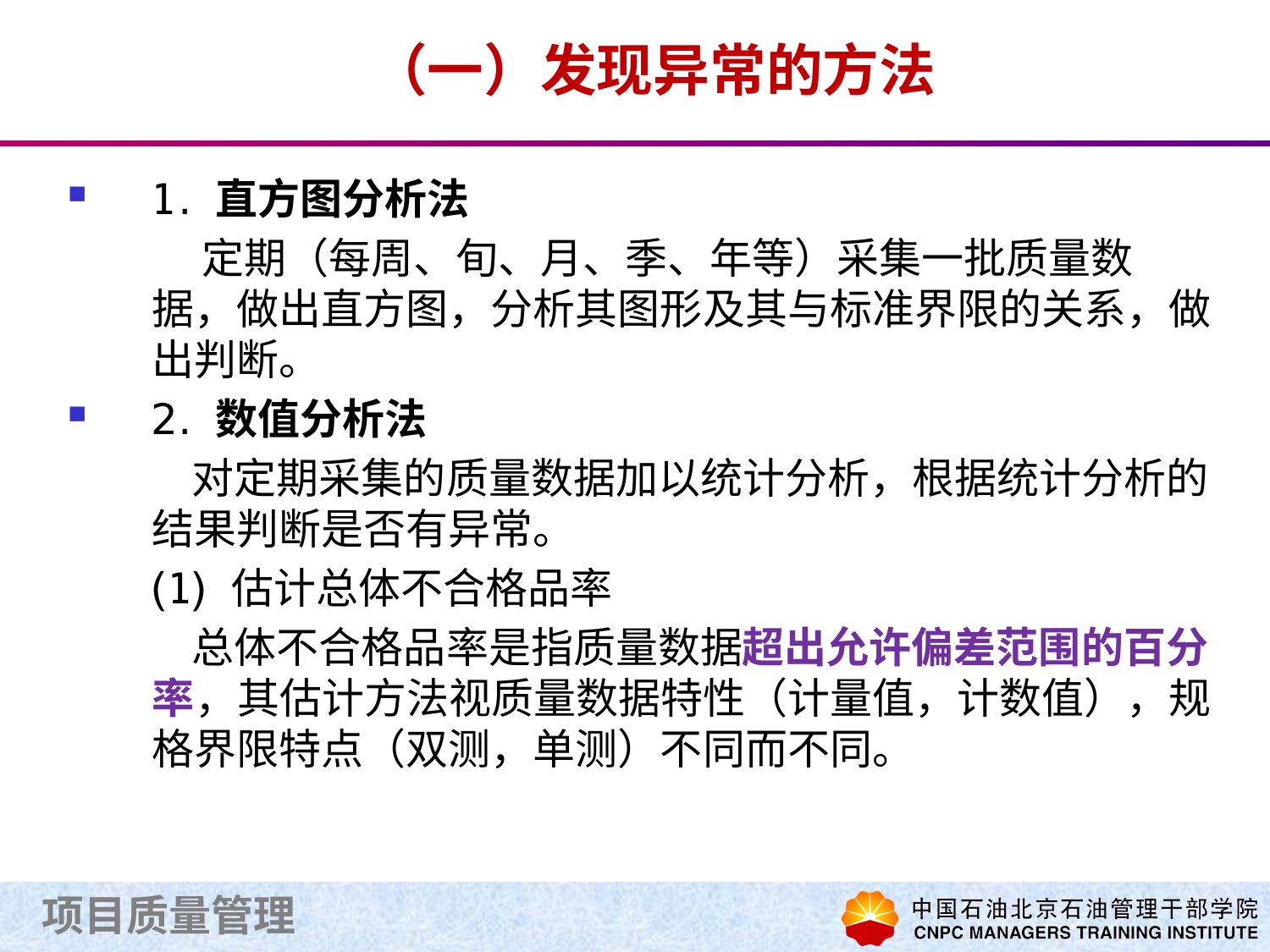

# （一）发现异常的方法
1. 直方图分析法
             定期（每周、旬、月、季、年等）采集一批质量数据，做出直方图，分析其图形及其与标准界限的关系，做出判断。
2. 数值分析法
            对定期采集的质量数据加以统计分析，根据统计分析的结果判断是否有异常。
	(1) 估计总体不合格品率
            总体不合格品率是指质量数据超出允许偏差范围的百分率，其估计方法视质量数据特性（计量值，计数值），规格界限特点（双测，单测）不同而不同。